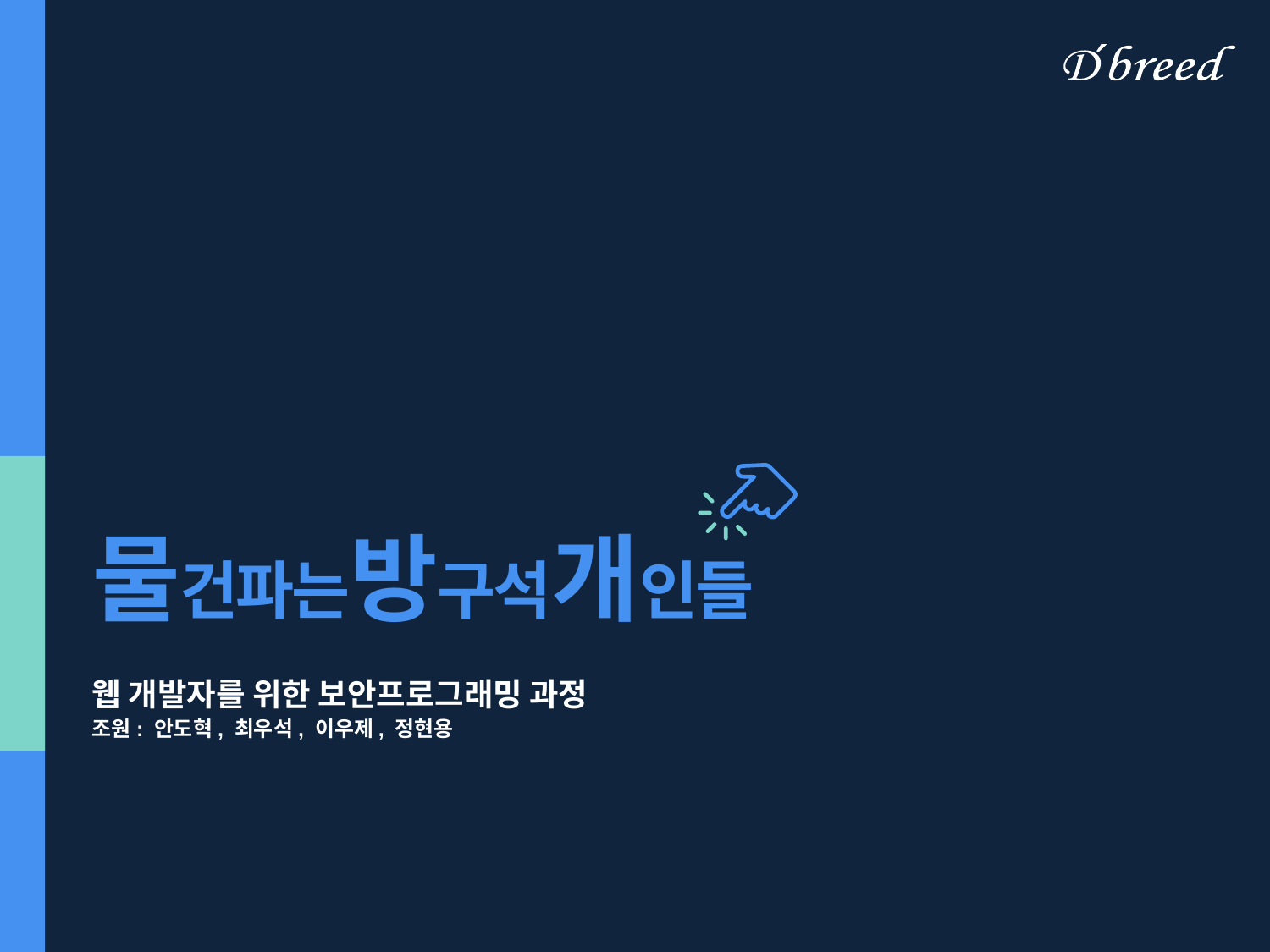

물건파는방구석개인들
웹 개발자를 위한 보안프로그래밍 과정
조원: 안도혁, 최우석, 이우제, 정현용